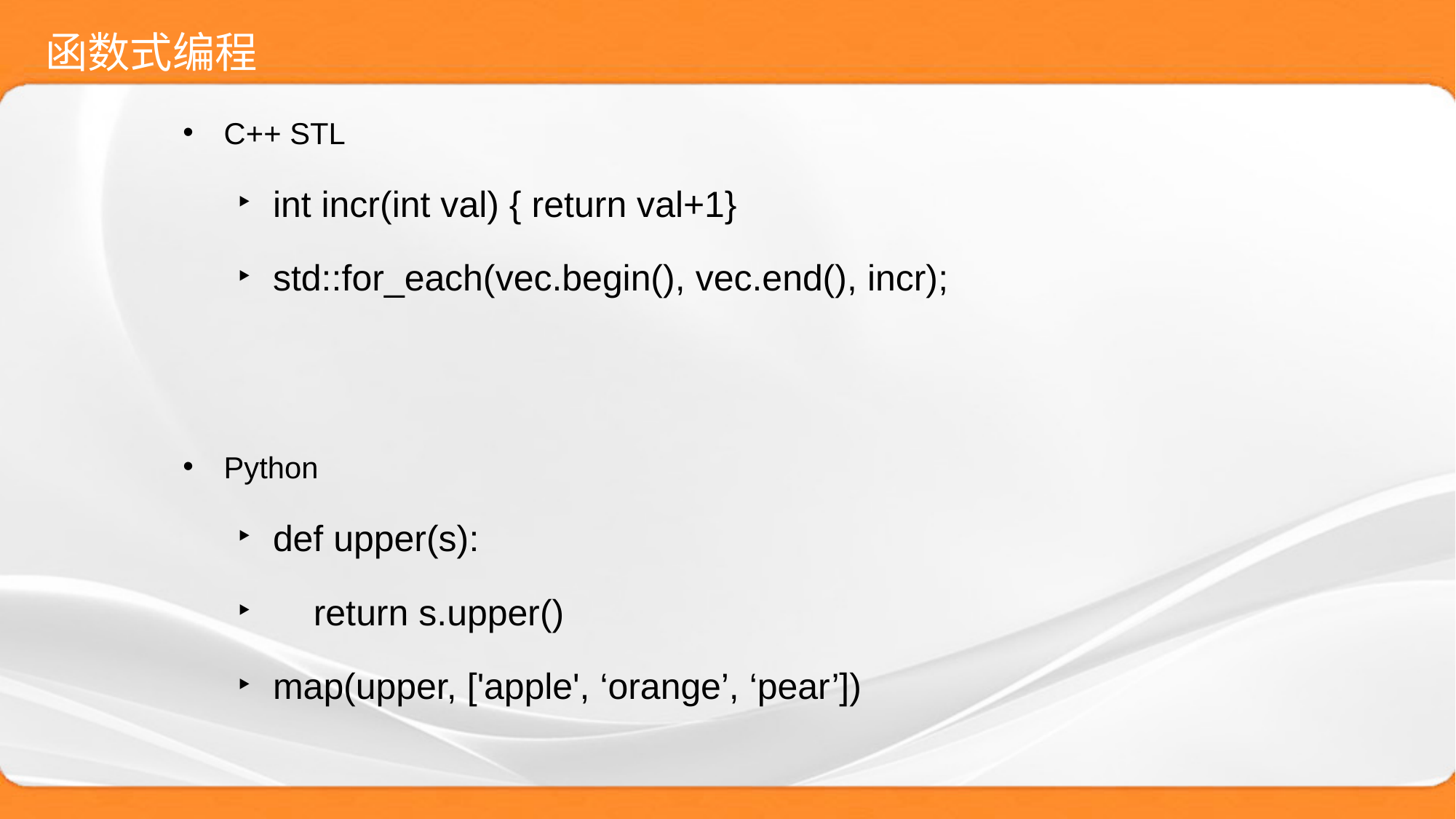

# 函数式编程
C++ STL
int incr(int val) { return val+1}
std::for_each(vec.begin(), vec.end(), incr);

Python
def upper(s):
    return s.upper()
map(upper, ['apple', ‘orange’, ‘pear’])